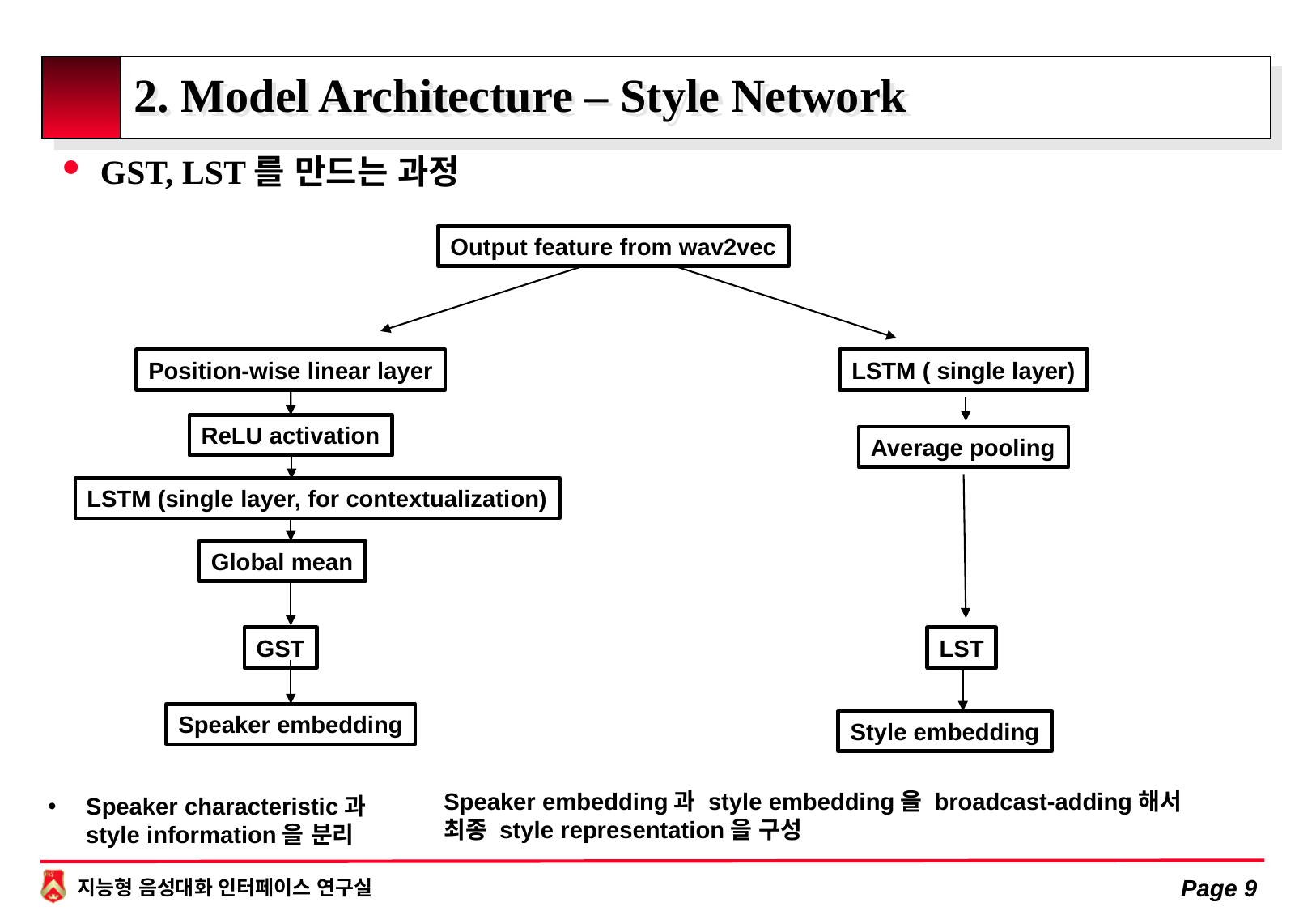

# 2. Model Architecture – Style Network
GST, LST를 만드는 과정

Output feature from wav2vec
LSTM ( single layer)
Position-wise linear layer
ReLU activation
Average pooling
LSTM (single layer, for contextualization)
Global mean
LST
GST
Speaker embedding
Style embedding
Speaker embedding과 style embedding을 broadcast-adding해서 최종 style representation을 구성
Speaker characteristic과 style information을 분리
Page 9